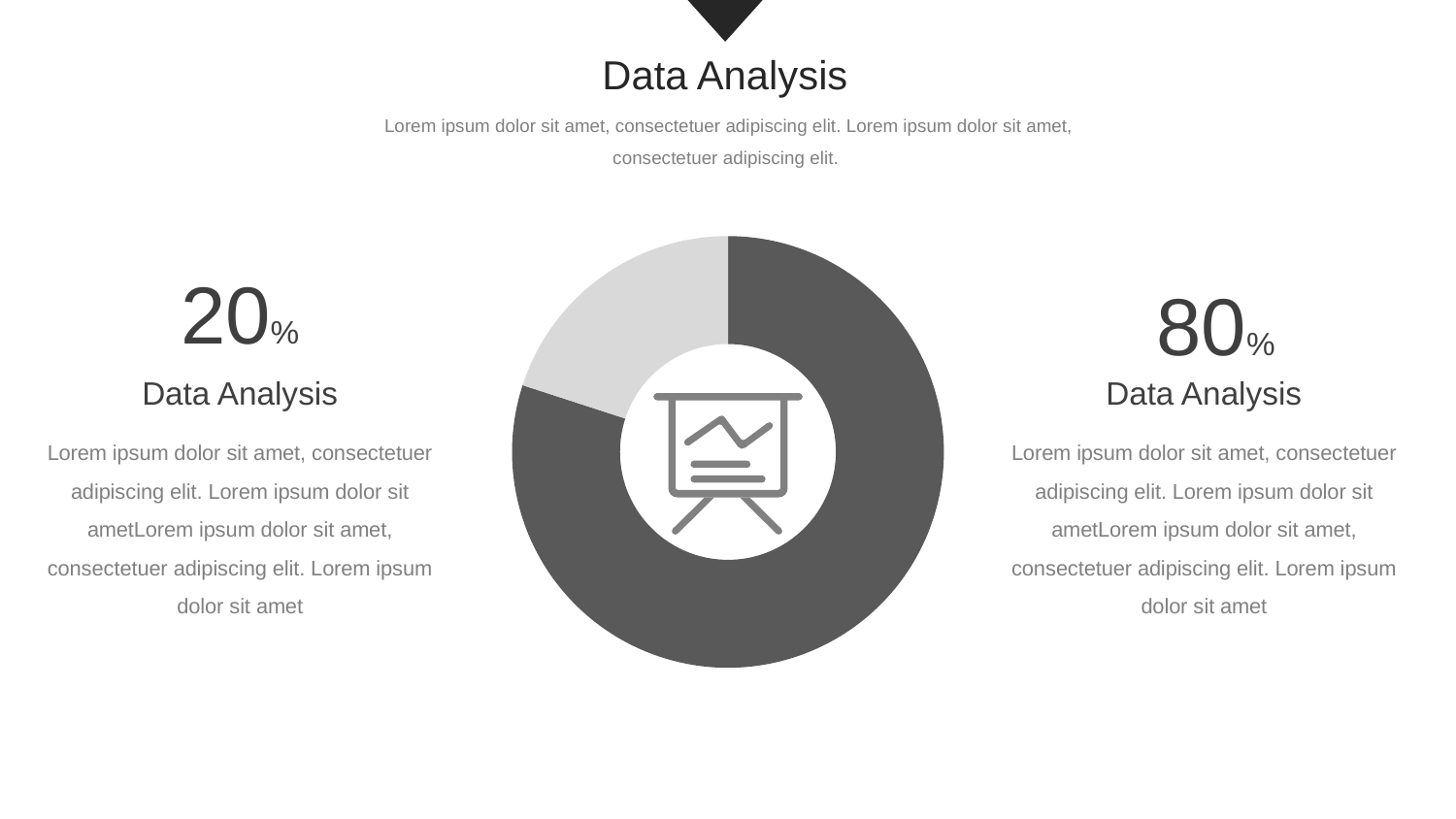

Data Analysis
Lorem ipsum dolor sit amet, consectetuer adipiscing elit. Lorem ipsum dolor sit amet, consectetuer adipiscing elit.

### Chart

| Category | 销售额 |
|---|---|
| 第一季度 | 8.0 |
| 第二季度 | 2.0 |
20%
80%
Data Analysis
Data Analysis

Lorem ipsum dolor sit amet, consectetuer adipiscing elit. Lorem ipsum dolor sit ametLorem ipsum dolor sit amet, consectetuer adipiscing elit. Lorem ipsum dolor sit amet
Lorem ipsum dolor sit amet, consectetuer adipiscing elit. Lorem ipsum dolor sit ametLorem ipsum dolor sit amet, consectetuer adipiscing elit. Lorem ipsum dolor sit amet